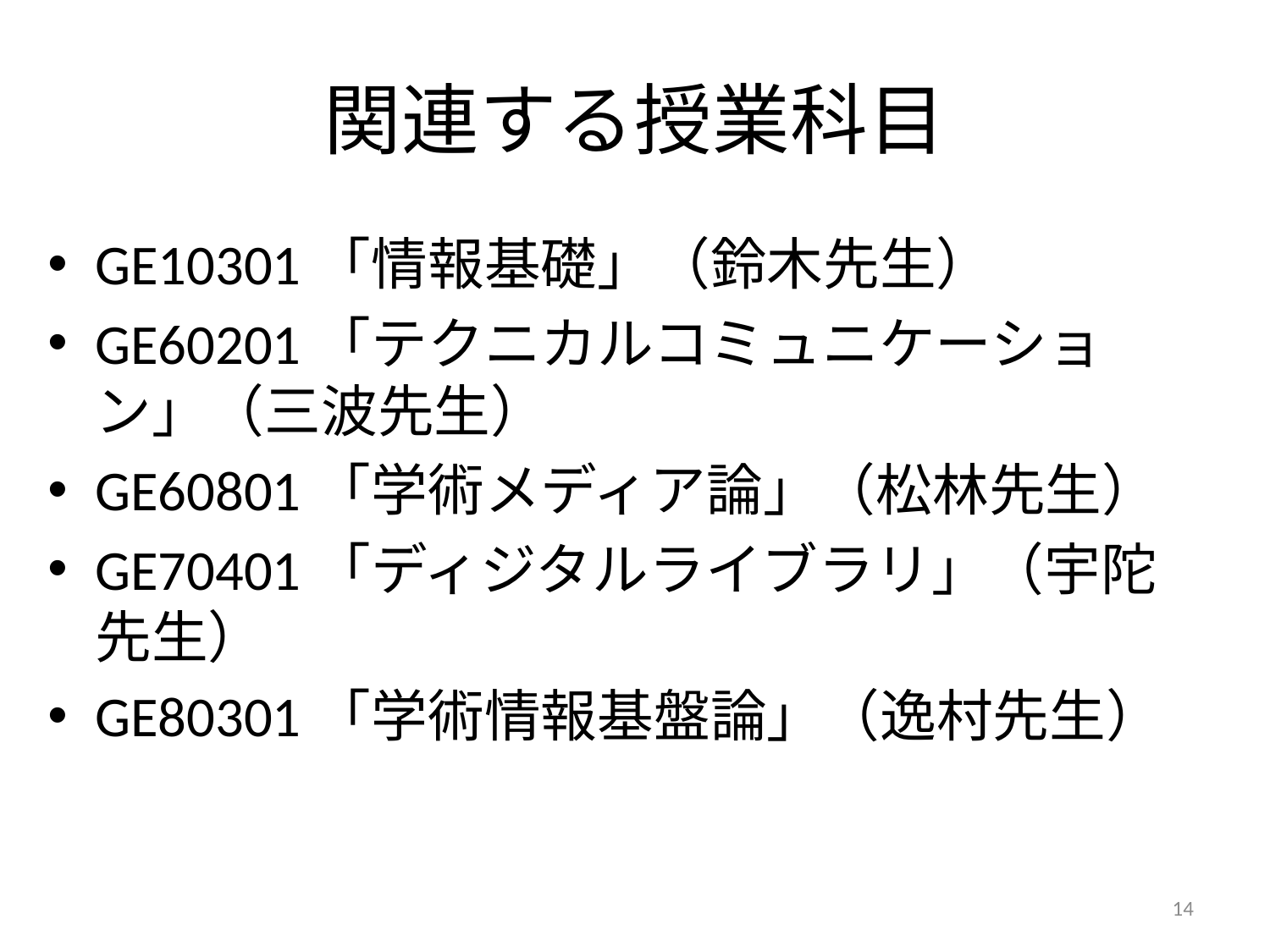

# 関連する授業科目
GE10301「情報基礎」（鈴木先生）
GE60201「テクニカルコミュニケーション」（三波先生）
GE60801「学術メディア論」（松林先生）
GE70401「ディジタルライブラリ」（宇陀先生）
GE80301「学術情報基盤論」（逸村先生）
14